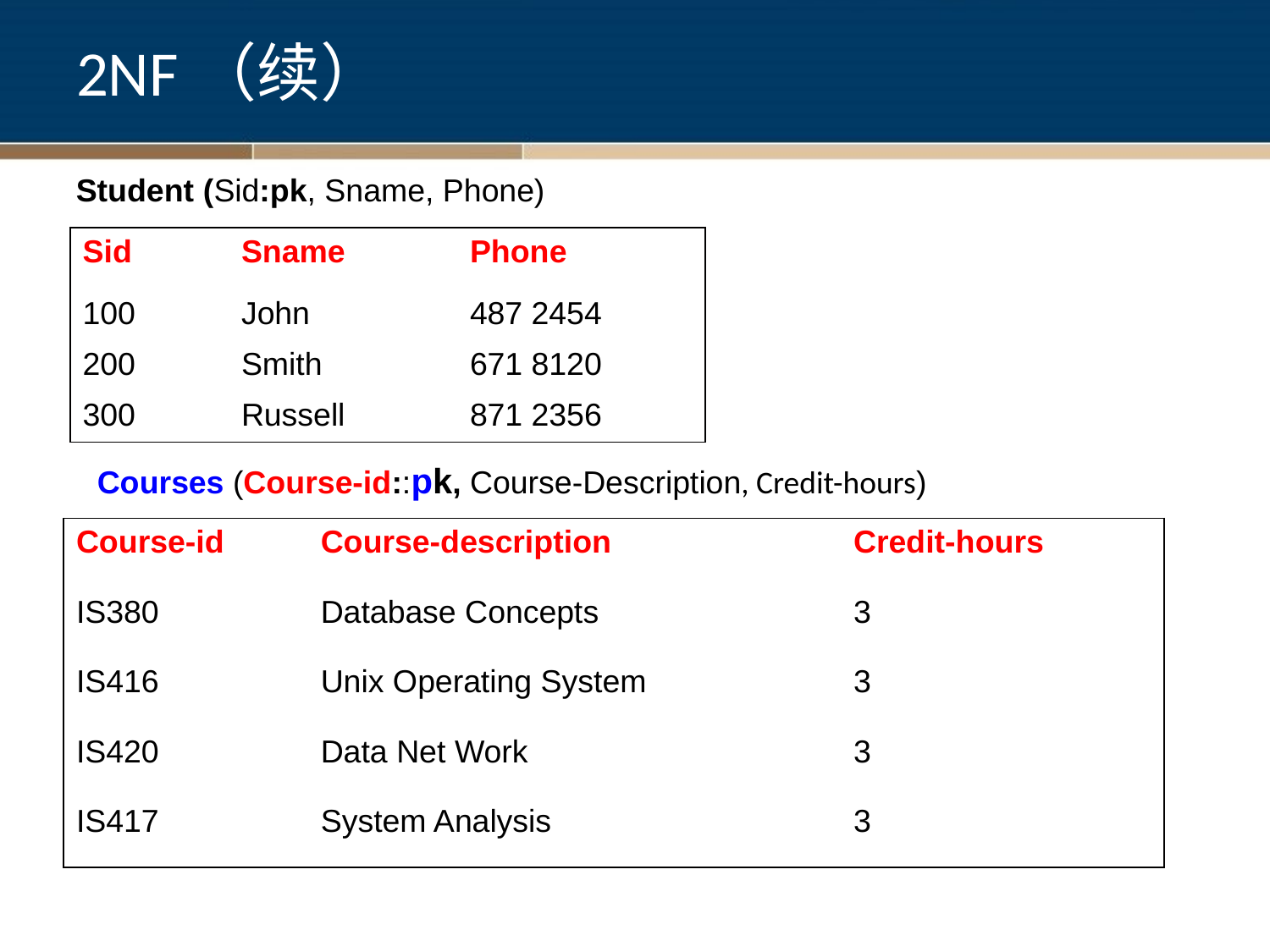

2NF（续）
Student (Sid:pk, Sname, Phone)
| Sid | Sname | Phone |
| --- | --- | --- |
| 100 | John | 487 2454 |
| 200 | Smith | 671 8120 |
| 300 | Russell | 871 2356 |
Courses (Course-id::pk, Course-Description, Credit-hours)
| Course-id | Course-description | Credit-hours |
| --- | --- | --- |
| IS380 | Database Concepts | 3 |
| IS416 | Unix Operating System | 3 |
| IS420 | Data Net Work | 3 |
| IS417 | System Analysis | 3 |